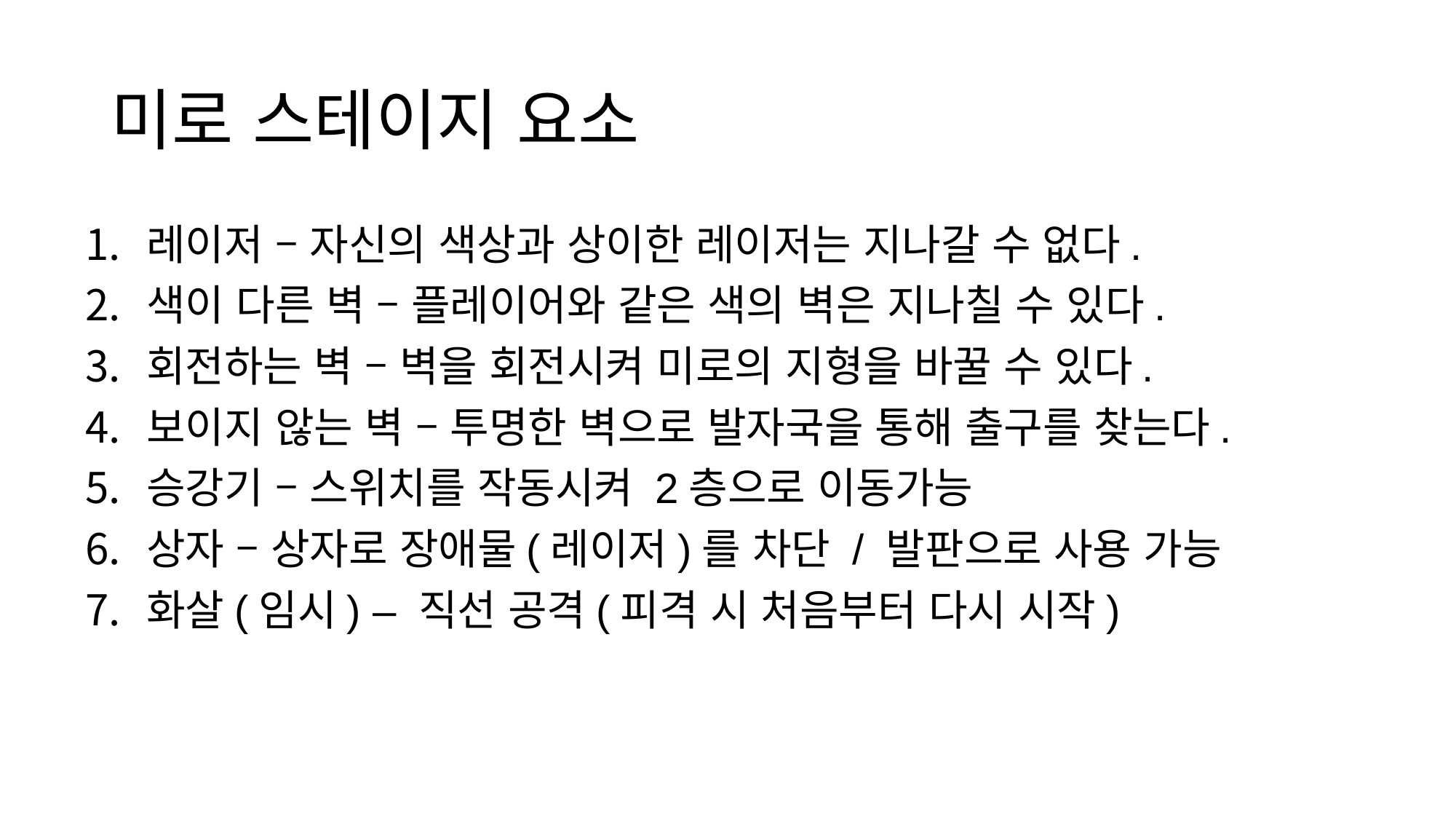

# 미로 스테이지 요소
레이저 – 자신의 색상과 상이한 레이저는 지나갈 수 없다.
색이 다른 벽 – 플레이어와 같은 색의 벽은 지나칠 수 있다.
회전하는 벽 – 벽을 회전시켜 미로의 지형을 바꿀 수 있다.
보이지 않는 벽 – 투명한 벽으로 발자국을 통해 출구를 찾는다.
승강기 – 스위치를 작동시켜 2층으로 이동가능
상자 – 상자로 장애물(레이저)를 차단 / 발판으로 사용 가능
화살(임시) – 직선 공격(피격 시 처음부터 다시 시작)